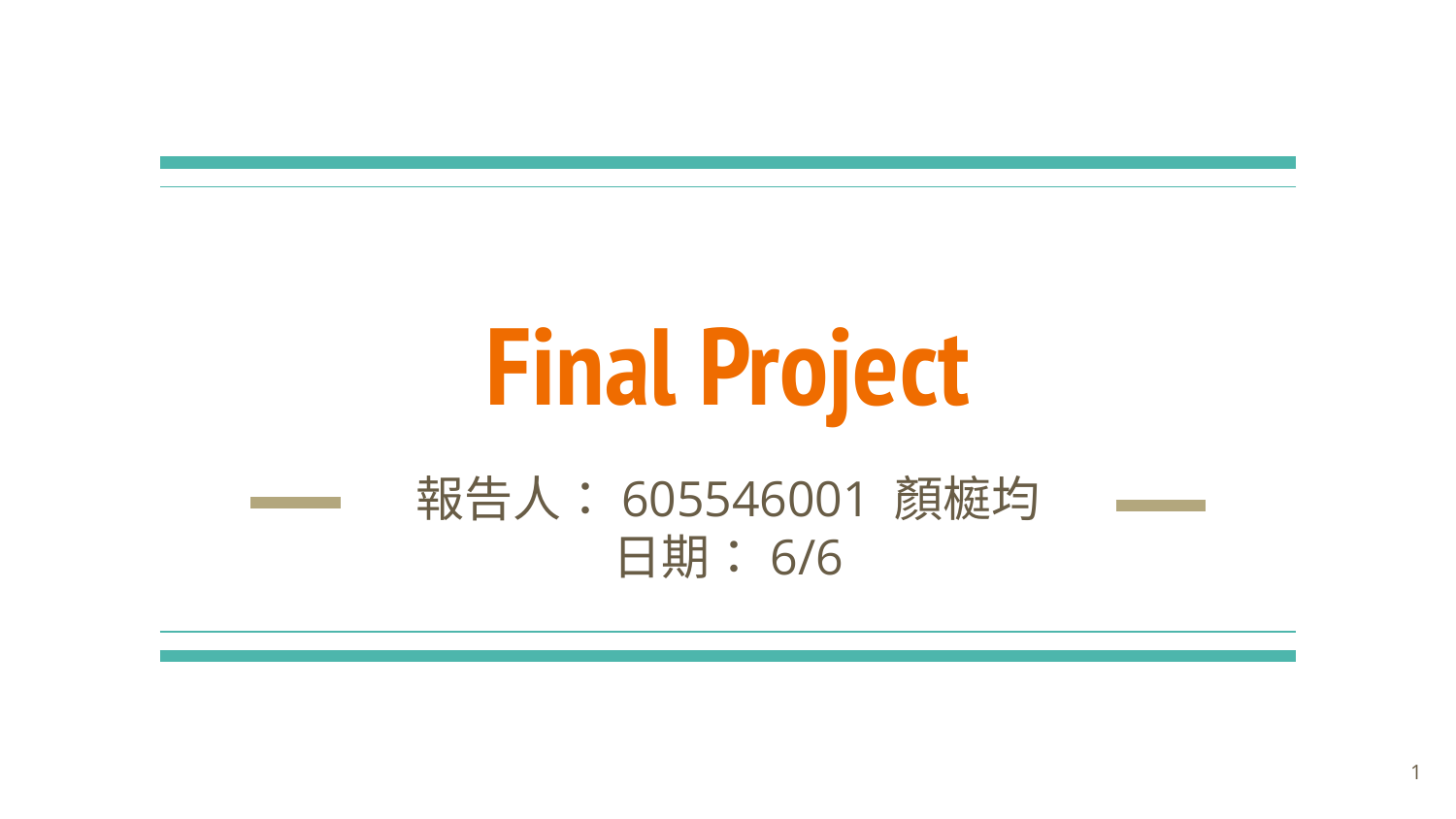

# Final Project
報告人：605546001 顏榳均
日期：6/6
1